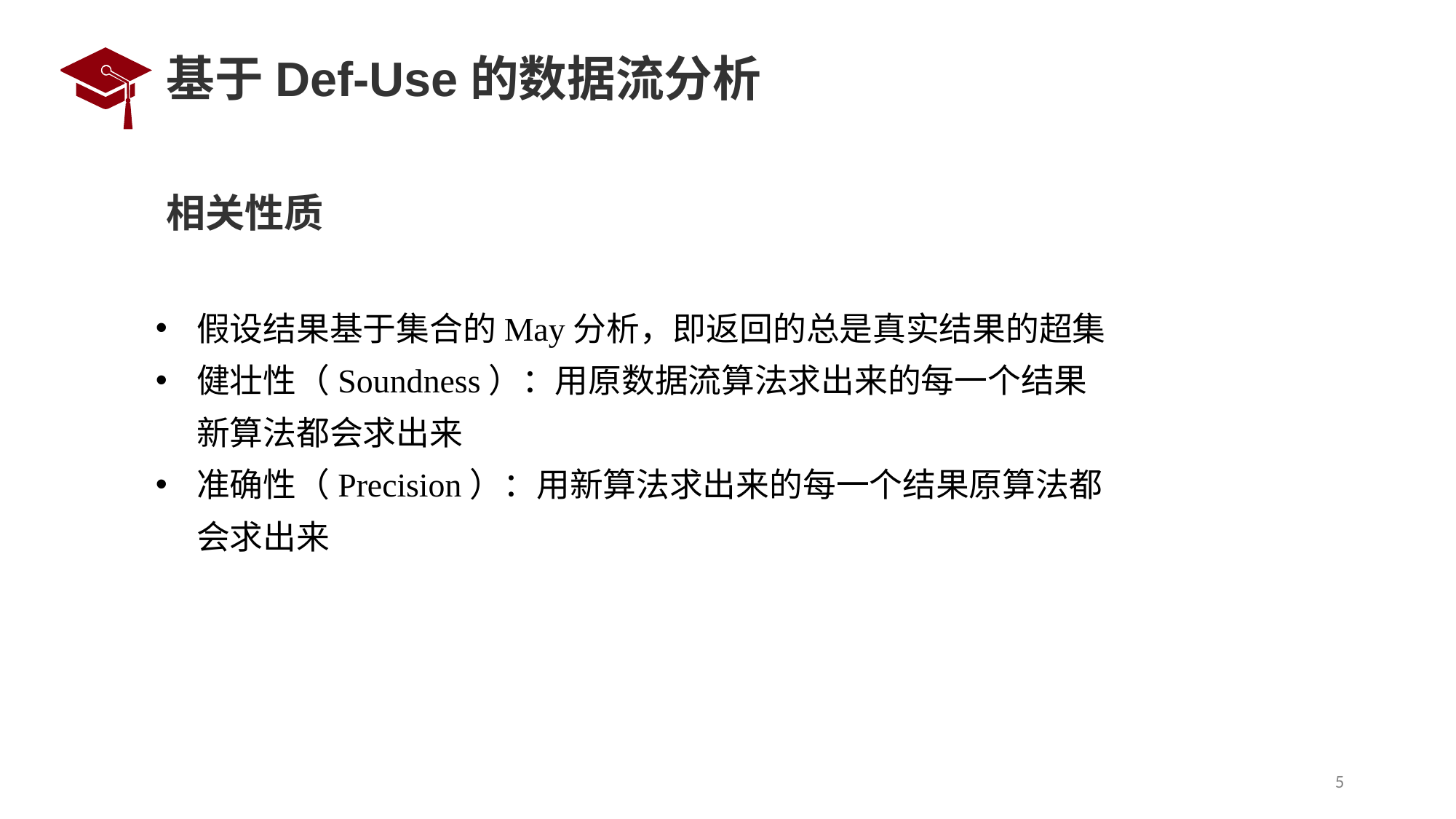

# 基于Def-Use的数据流分析
相关性质
假设结果基于集合的May分析，即返回的总是真实结果的超集
健壮性（Soundness）：用原数据流算法求出来的每一个结果新算法都会求出来
准确性（Precision）：用新算法求出来的每一个结果原算法都会求出来
5